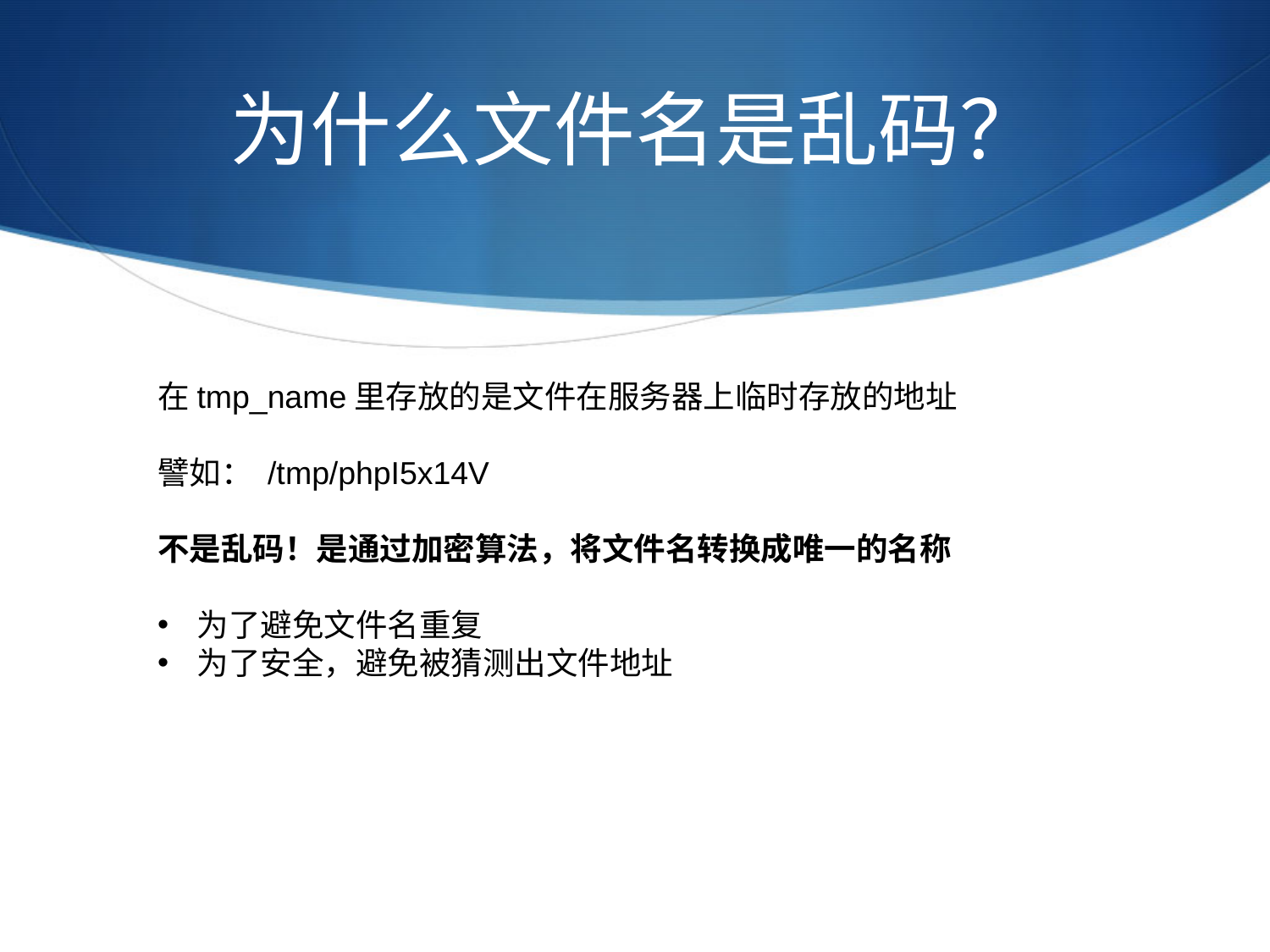

# 为什么文件名是乱码？
在tmp_name里存放的是文件在服务器上临时存放的地址

譬如： /tmp/phpI5x14V

不是乱码！是通过加密算法，将文件名转换成唯一的名称

为了避免文件名重复
为了安全，避免被猜测出文件地址